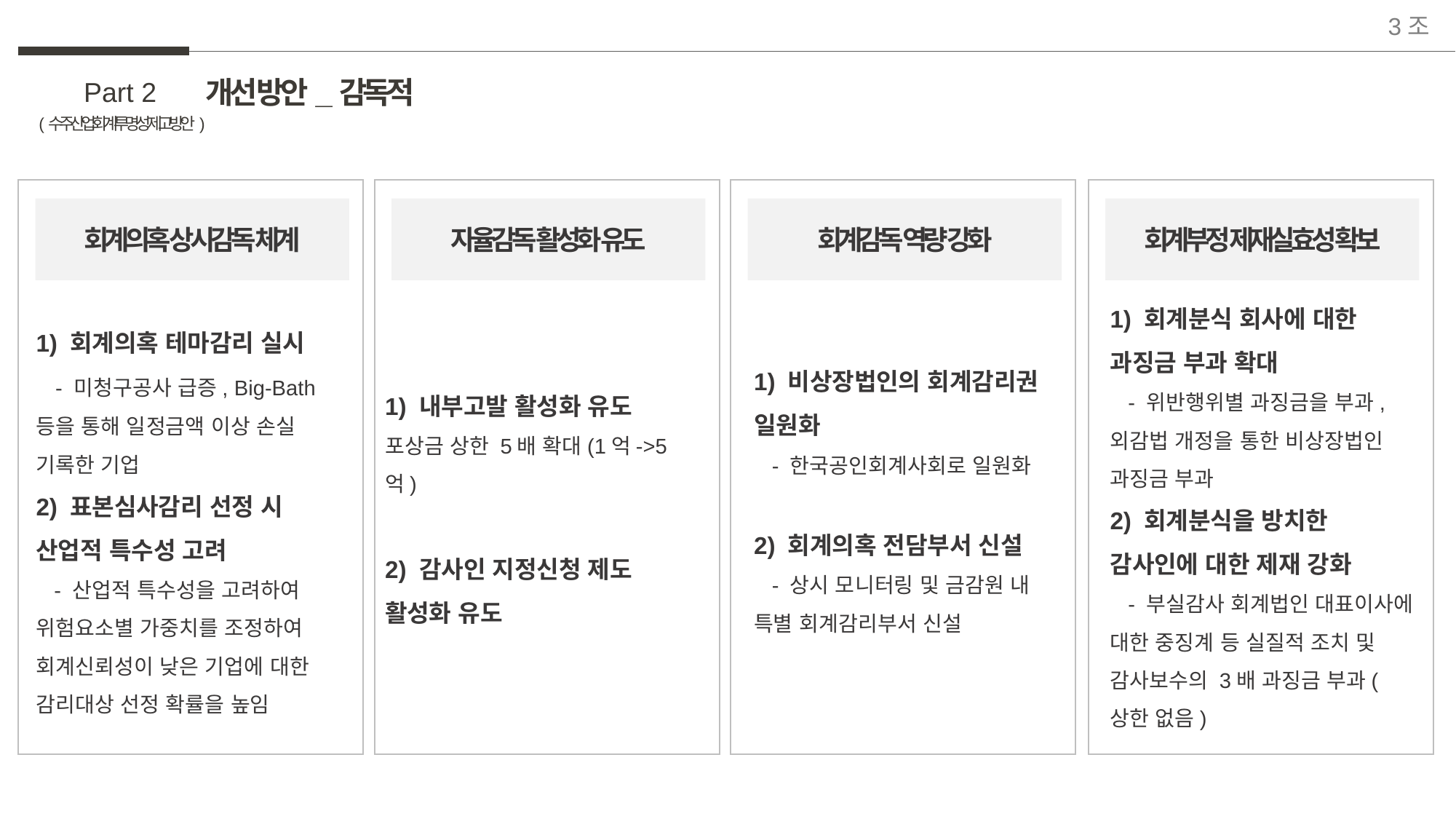

3조
개선 방안_감독적
Part 2
(수주산업  회계투명성  제고방안)

회계의혹 상시감독 체계
1) 회계의혹 테마감리 실시
   - 미청구공사 급증, Big-Bath등을 통해 일정금액 이상 손실 기록한 기업
2) 표본심사감리 선정 시 산업적 특수성 고려
   - 산업적 특수성을 고려하여 위험요소별 가중치를 조정하여 회계신뢰성이 낮은 기업에 대한 감리대상 선정 확률을 높임

자율감독 활성화 유도
1) 내부고발 활성화 유도
포상금 상한 5배 확대(1억->5억)

2) 감사인 지정신청 제도 활성화 유도

회계감독 역량 강화
1) 비상장법인의 회계감리권 일원화
   - 한국공인회계사회로 일원화

2) 회계의혹 전담부서 신설
   - 상시 모니터링 및 금감원 내 특별 회계감리부서 신설

회계부정 제재실효성 확보
1) 회계분식 회사에 대한 과징금 부과 확대
   - 위반행위별 과징금을 부과, 외감법 개정을 통한 비상장법인 과징금 부과
2) 회계분식을 방치한 감사인에 대한 제재 강화
   - 부실감사 회계법인 대표이사에 대한 중징계 등 실질적 조치 및 감사보수의 3배 과징금 부과(상한 없음)